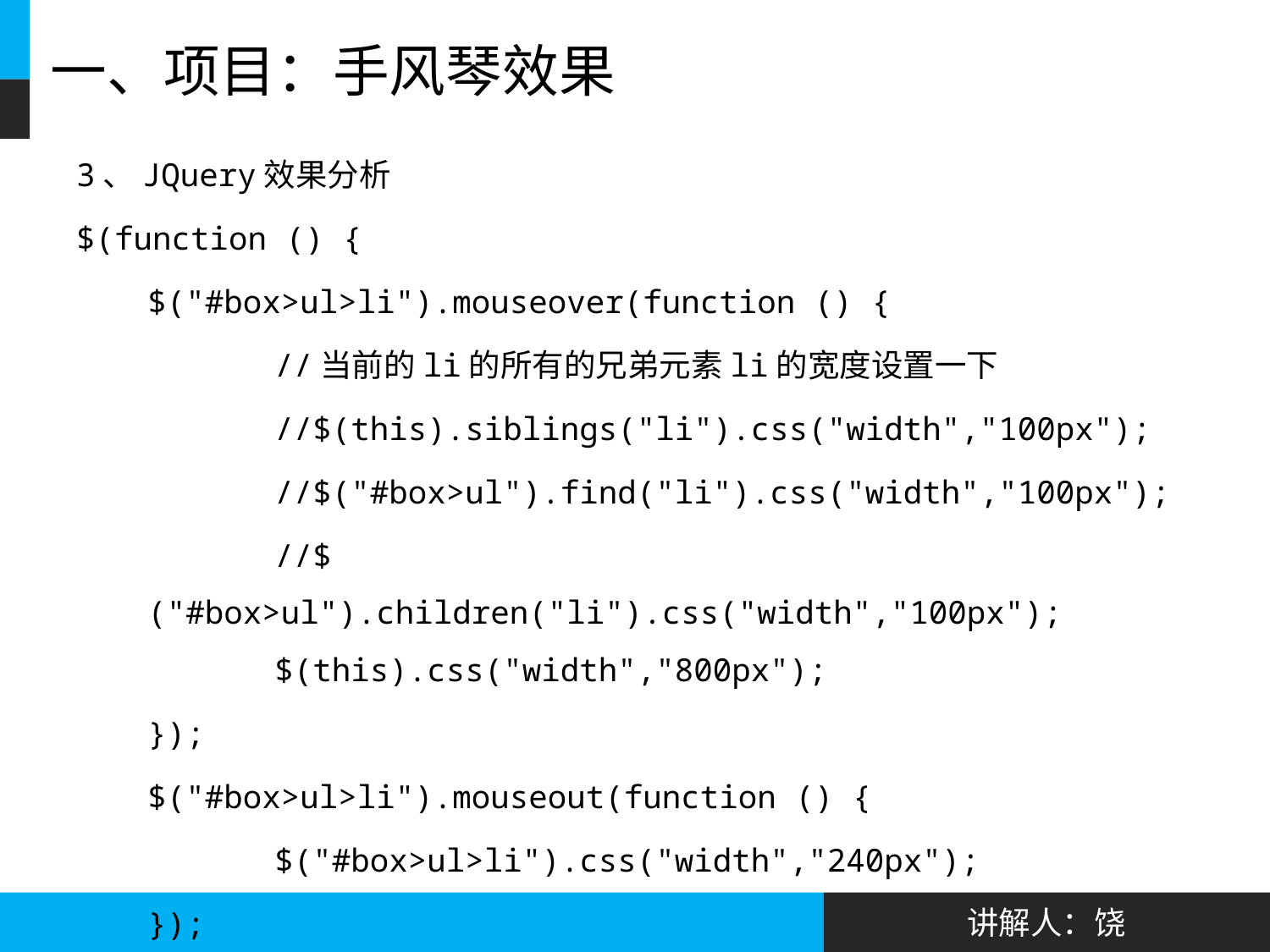

# 一、项目：手风琴效果
3、JQuery效果分析
$(function () {
	$("#box>ul>li").mouseover(function () {
		//当前的li的所有的兄弟元素li的宽度设置一下
		//$(this).siblings("li").css("width","100px");
		//$("#box>ul").find("li").css("width","100px");
		//$("#box>ul").children("li").css("width","100px");		$(this).css("width","800px");
	});
	$("#box>ul>li").mouseout(function () {
		$("#box>ul>li").css("width","240px");
	});
});